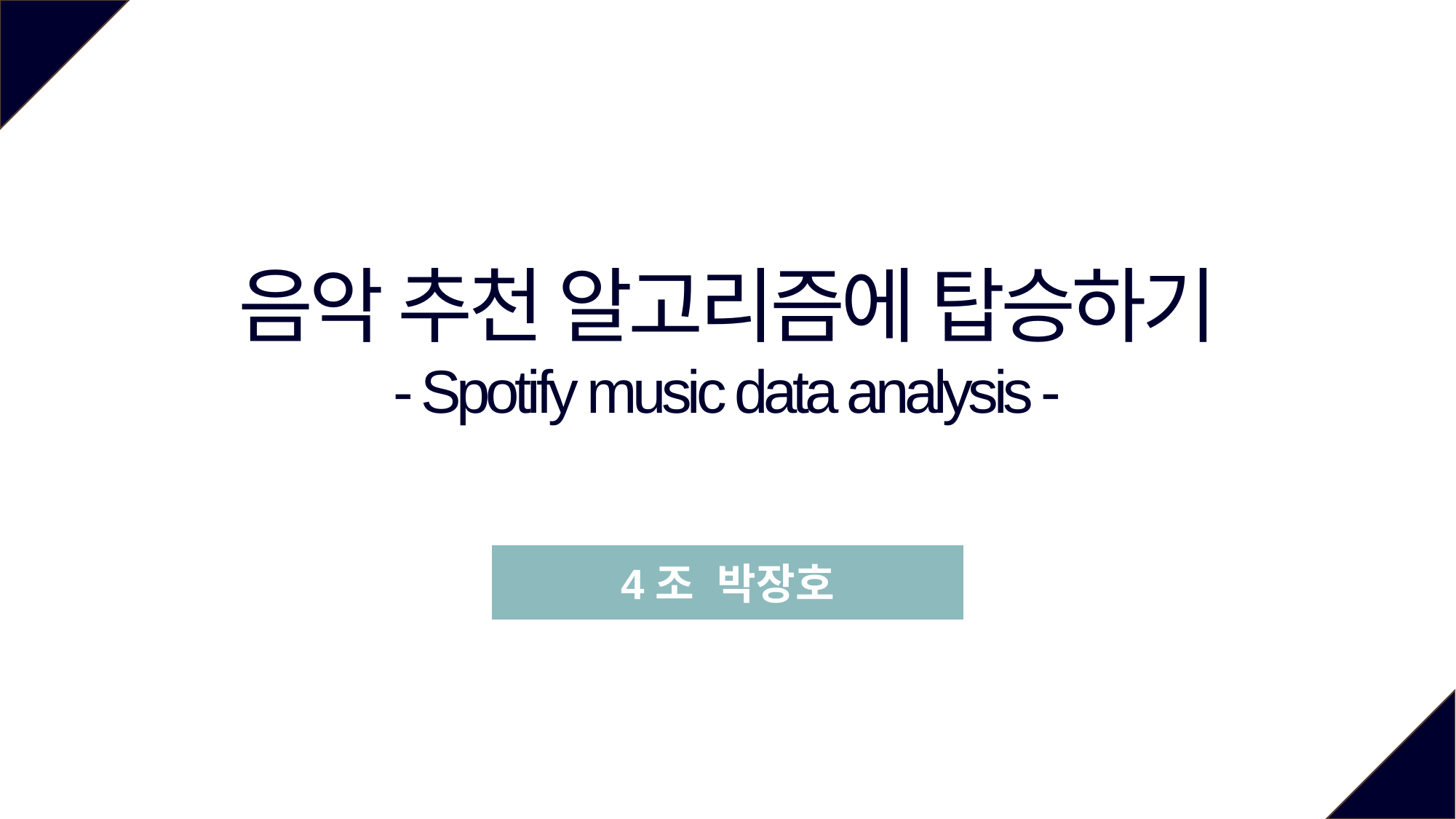

음악 추천 알고리즘에 탑승하기
- Spotify music data analysis -

4조  박장호